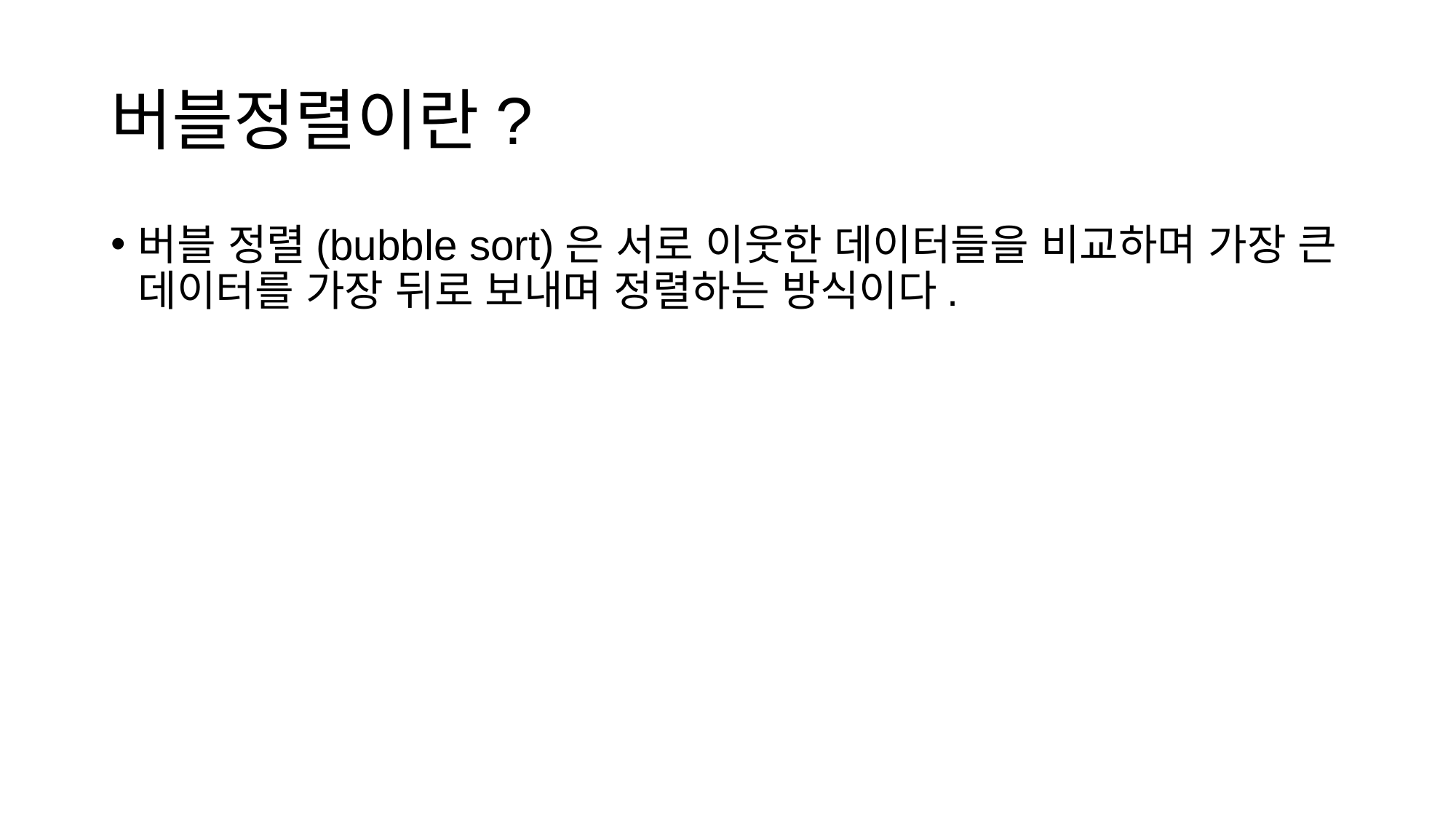

# 버블정렬이란?
버블 정렬(bubble sort)은 서로 이웃한 데이터들을 비교하며 가장 큰 데이터를 가장 뒤로 보내며 정렬하는 방식이다.